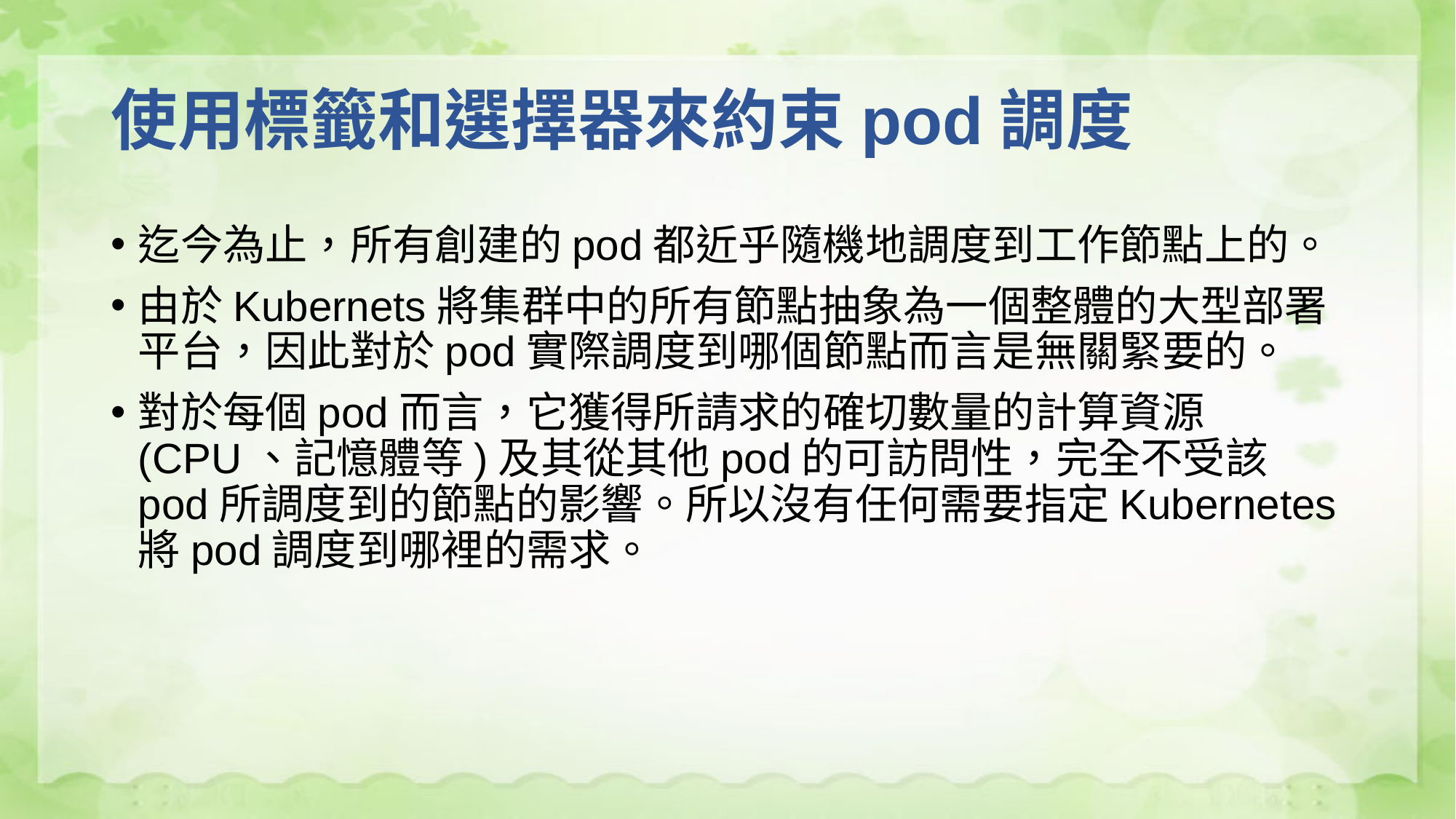

# 使用標籤和選擇器來約束pod調度
迄今為止，所有創建的pod都近乎隨機地調度到工作節點上的。
由於Kubernets將集群中的所有節點抽象為一個整體的大型部署平台，因此對於pod實際調度到哪個節點而言是無關緊要的。
對於每個pod而言，它獲得所請求的確切數量的計算資源(CPU、記憶體等)及其從其他pod的可訪問性，完全不受該pod所調度到的節點的影響。所以沒有任何需要指定Kubernetes將pod調度到哪裡的需求。